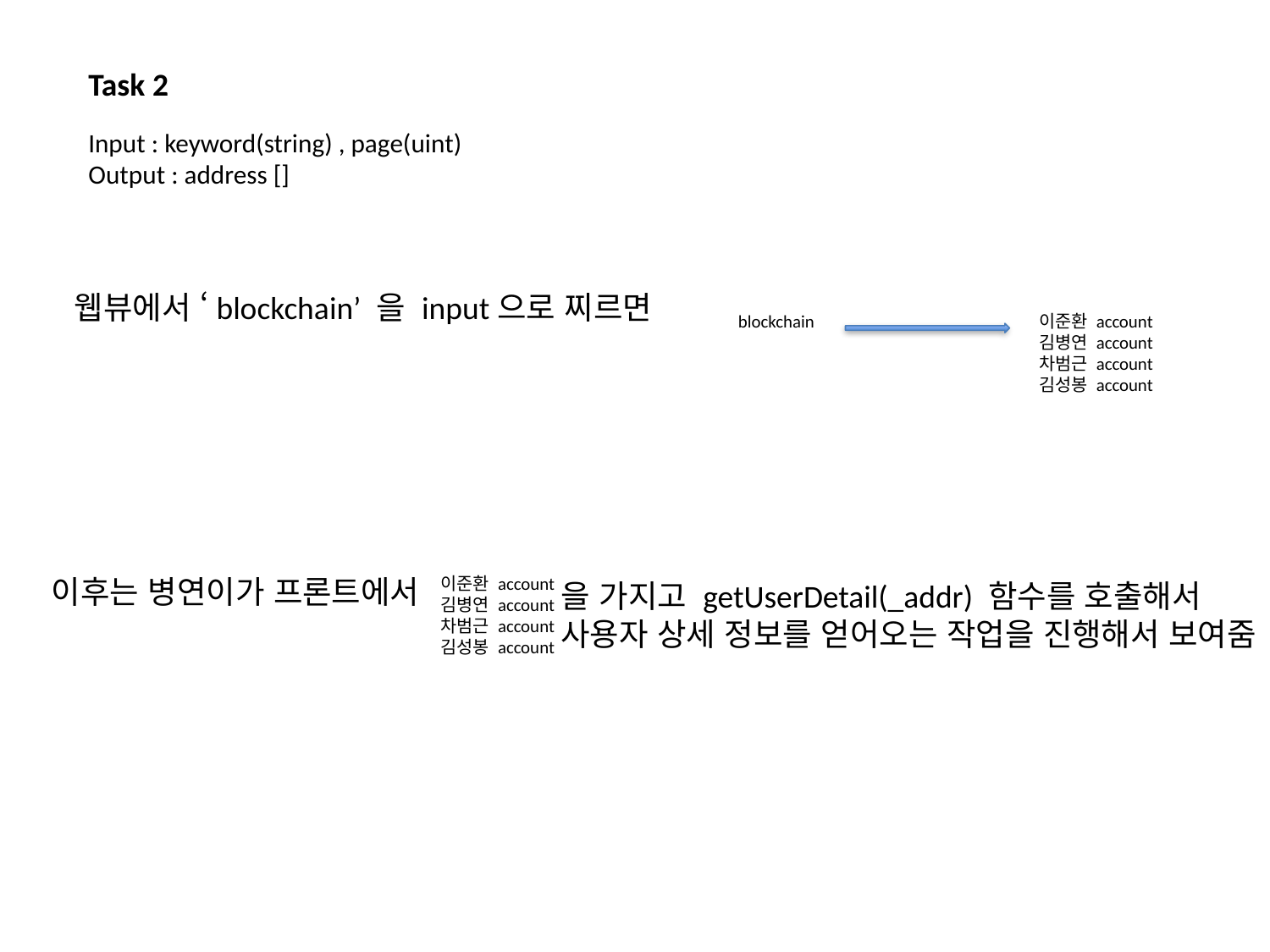

Task 2
Input : keyword(string) , page(uint)
Output : address []
웹뷰에서 ‘blockchain’ 을 input으로 찌르면
blockchain
이준환 account
김병연 account
차범근 account
김성봉 account

이후는 병연이가 프론트에서
이준환 account
김병연 account
차범근 account
김성봉 account
을 가지고 getUserDetail(_addr) 함수를 호출해서
사용자 상세 정보를 얻어오는 작업을 진행해서 보여줌